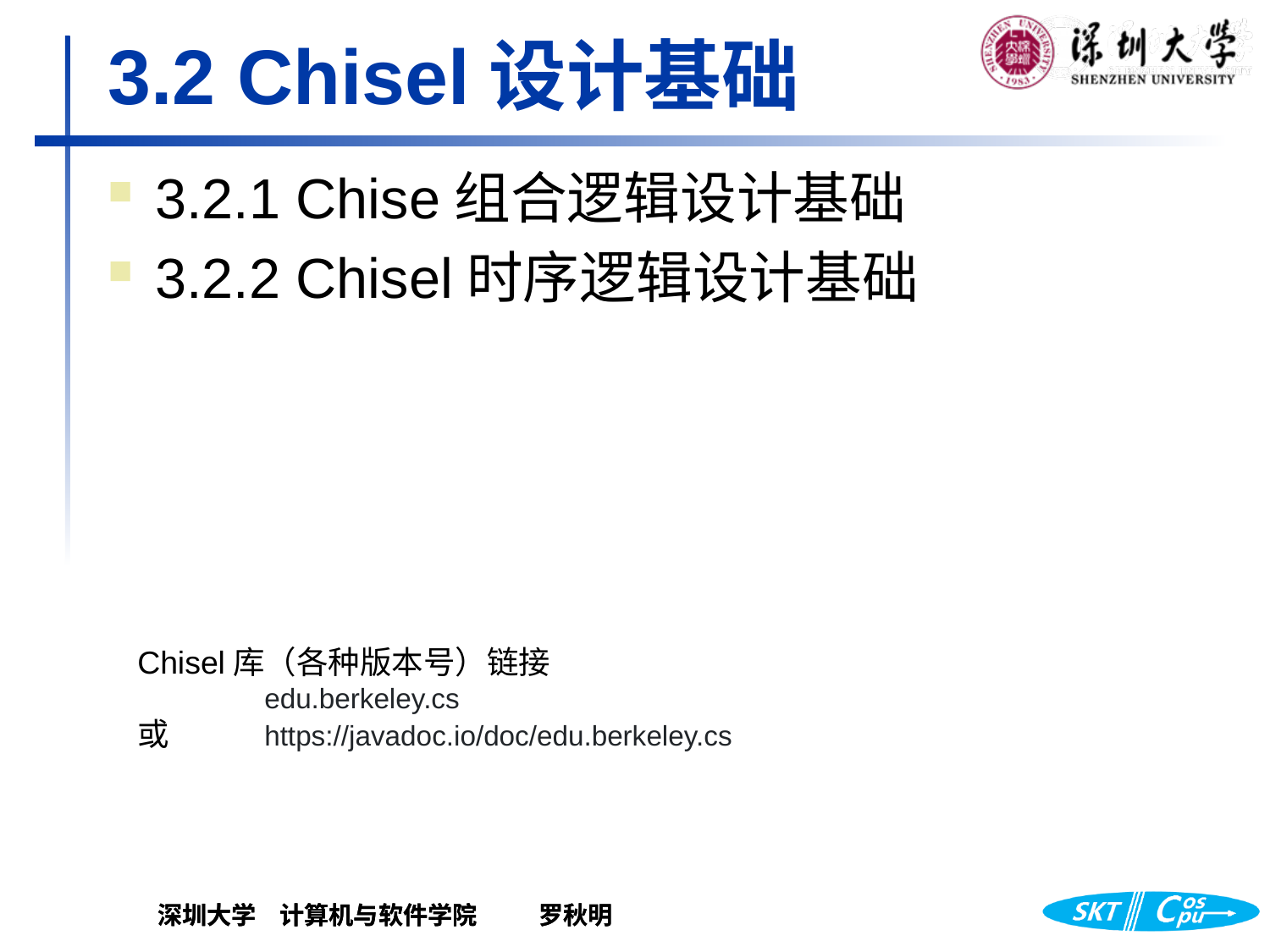

# 3.2 Chisel设计基础
3.2.1 Chise组合逻辑设计基础
3.2.2 Chisel时序逻辑设计基础
Chisel库（各种版本号）链接
  	edu.berkeley.cs
或 	https://javadoc.io/doc/edu.berkeley.cs